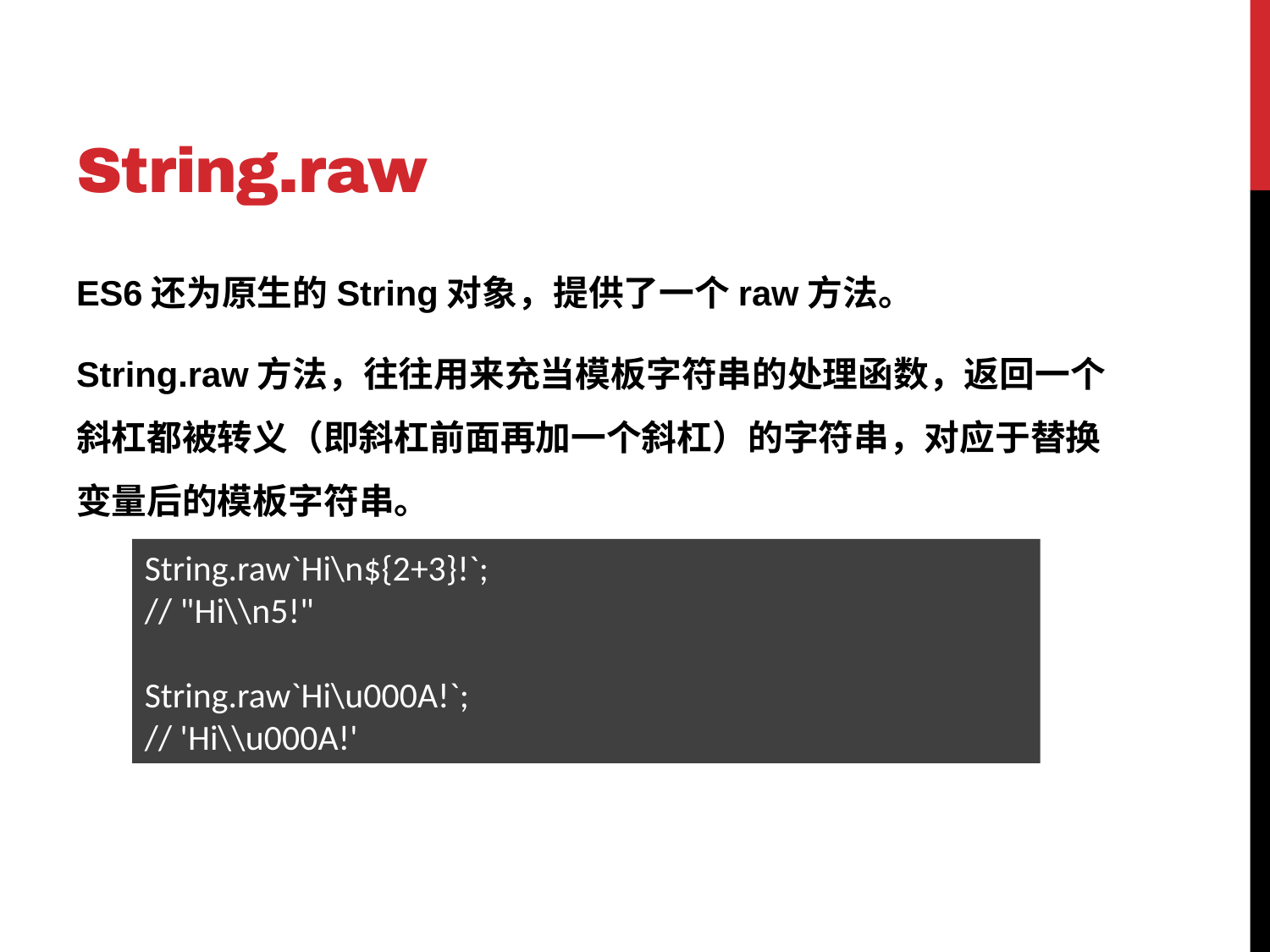

# String.raw
ES6还为原生的String对象，提供了一个raw方法。
String.raw方法，往往用来充当模板字符串的处理函数，返回一个斜杠都被转义（即斜杠前面再加一个斜杠）的字符串，对应于替换变量后的模板字符串。

String.raw`Hi\n${2+3}!`;
// "Hi\\n5!"

String.raw`Hi\u000A!`;
// 'Hi\\u000A!'